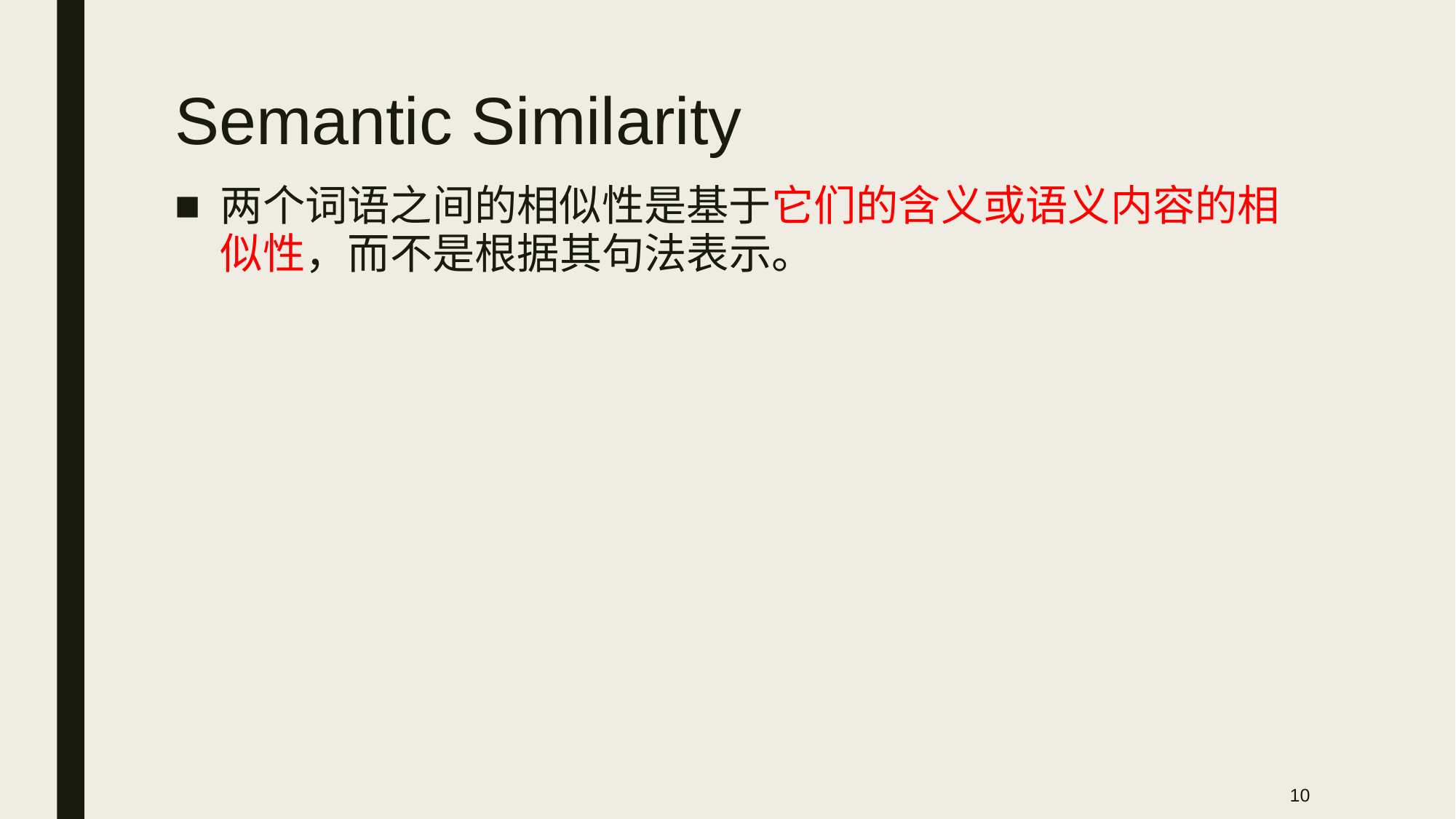

# Semantic Similarity
两个词语之间的相似性是基于它们的含义或语义内容的相似性，而不是根据其句法表示。

10